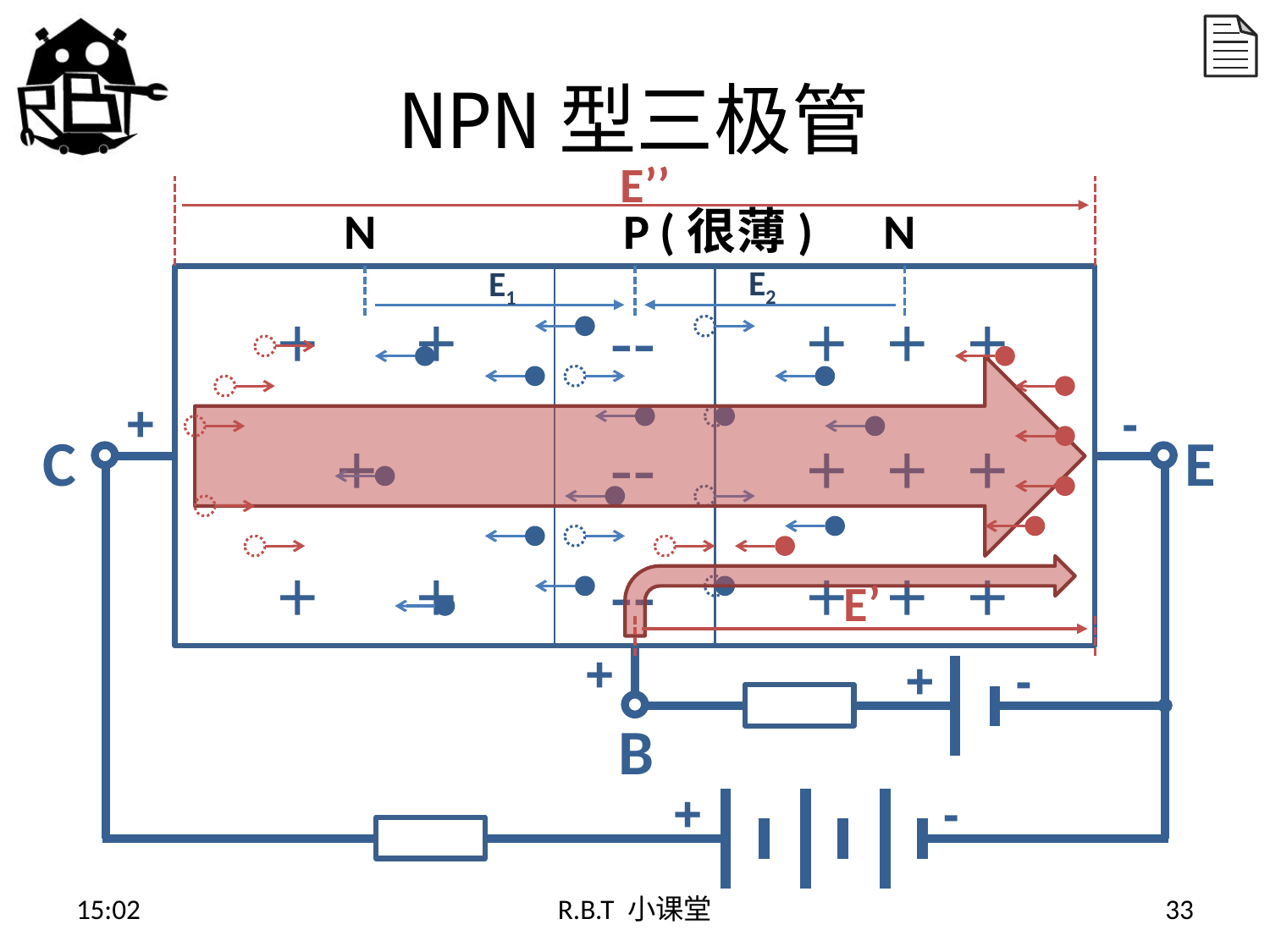

# NPN型三极管
Ε’’
N
P
(很薄)
N
+     +
   +
+     +
--
--
--
+  +  +
+  +  +
+  +  +
Ε2
Ε1

+
-

C
E

Ε’

+
+
-

B
+
-

15:02
R.B.T 小课堂
33